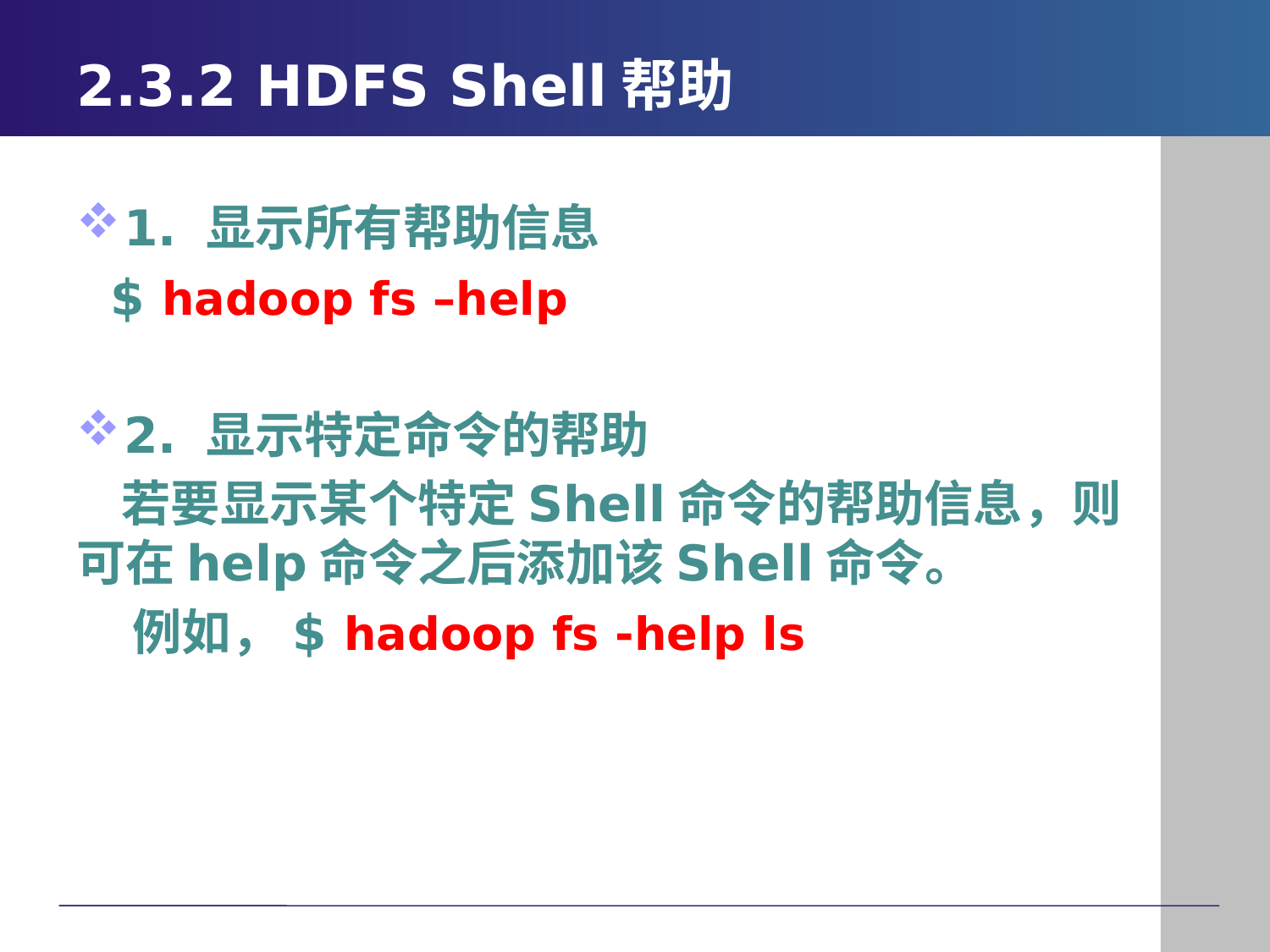

# 2.3.2 HDFS Shell帮助
1. 显示所有帮助信息
  $ hadoop fs –help

2. 显示特定命令的帮助
   若要显示某个特定Shell命令的帮助信息，则可在help命令之后添加该Shell命令。
    例如，$ hadoop fs -help ls